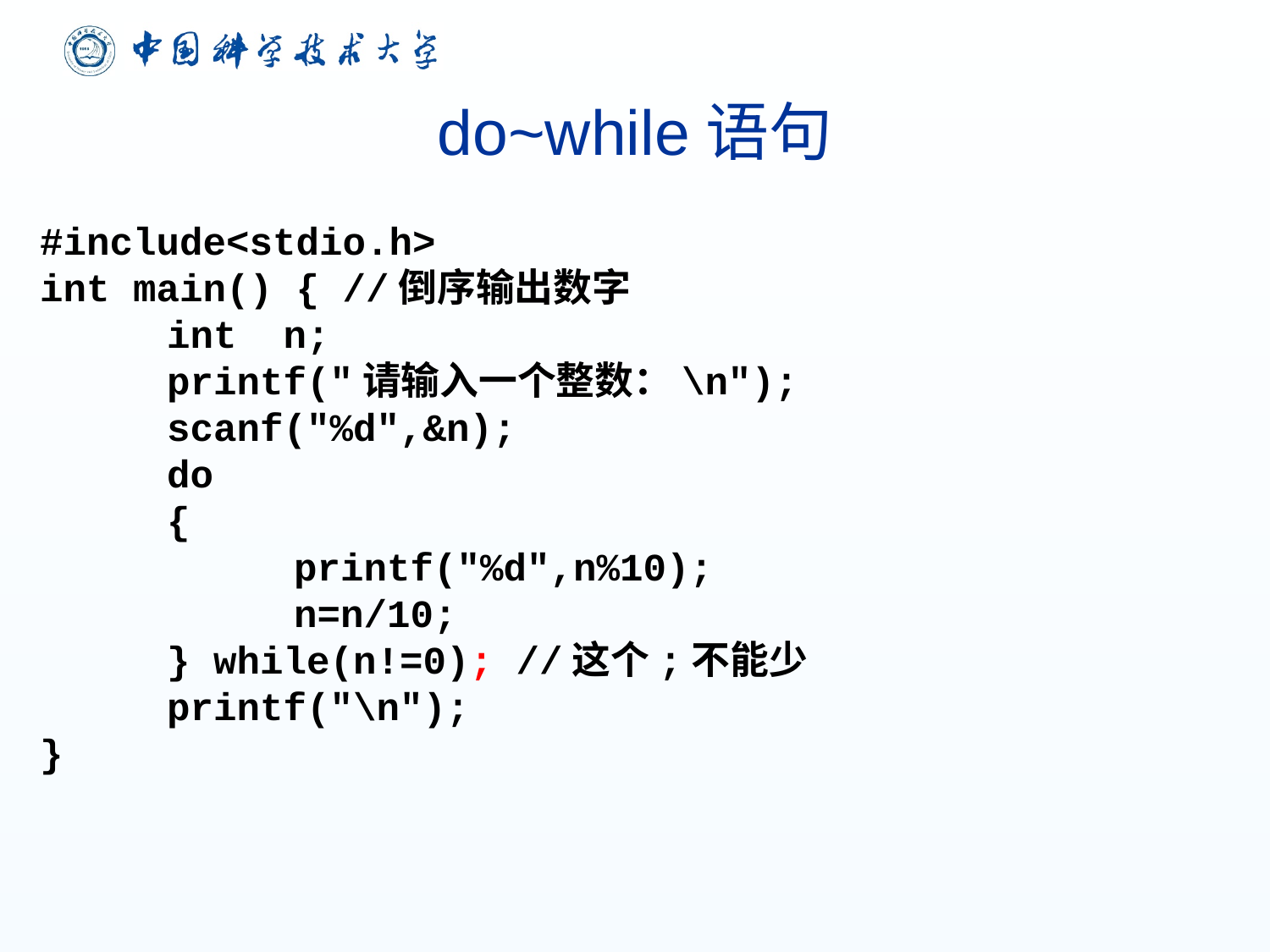

# do~while语句
#include<stdio.h>
int main() { //倒序输出数字
	int  n;
	printf("请输入一个整数：\n");
	scanf("%d",&n);
	do
	{
		printf("%d",n%10);
		n=n/10;
	} while(n!=0); //这个;不能少
	printf("\n");
}